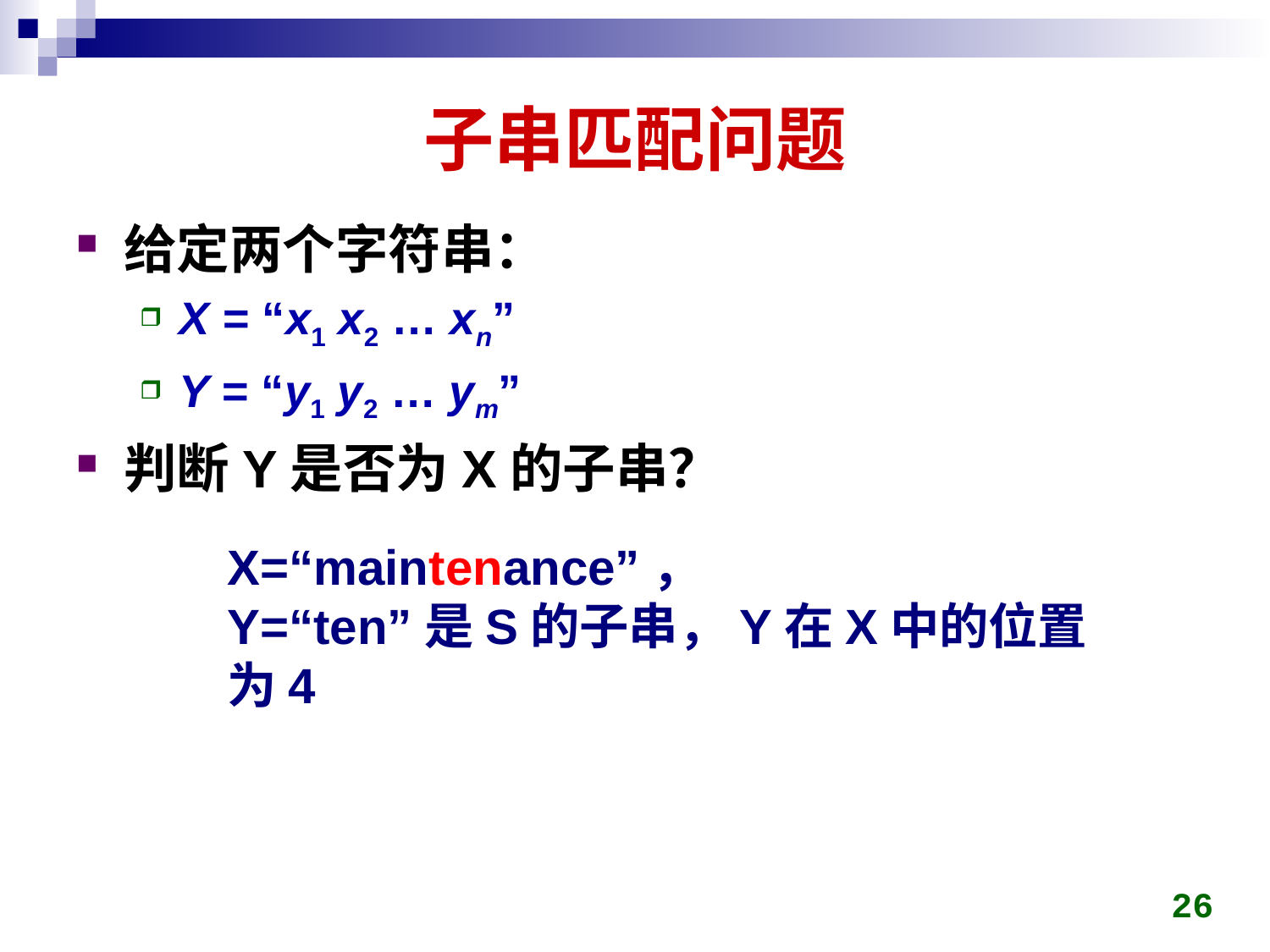

# 子串匹配问题
给定两个字符串：
X = “x1 x2 … xn”
Y = “y1 y2 … ym”
判断Y是否为X的子串？
X=“maintenance”，
Y=“ten”是S的子串，Y在X中的位置为4
26